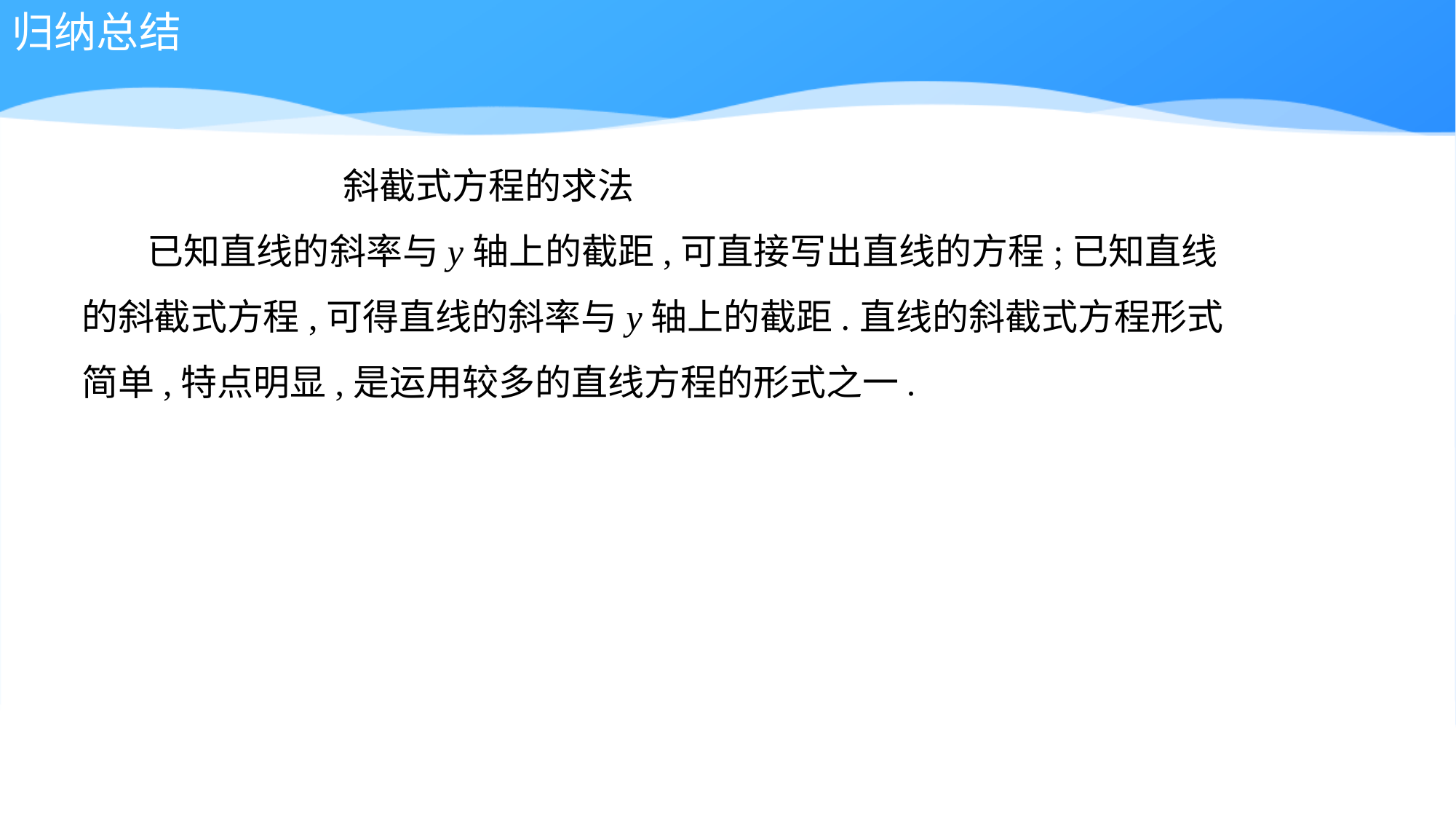

归纳总结
                                  斜截式方程的求法
       已知直线的斜率与y轴上的截距,可直接写出直线的方程;已知直线的斜截式方程,可得直线的斜率与y轴上的截距.直线的斜截式方程形式简单,特点明显,是运用较多的直线方程的形式之一.